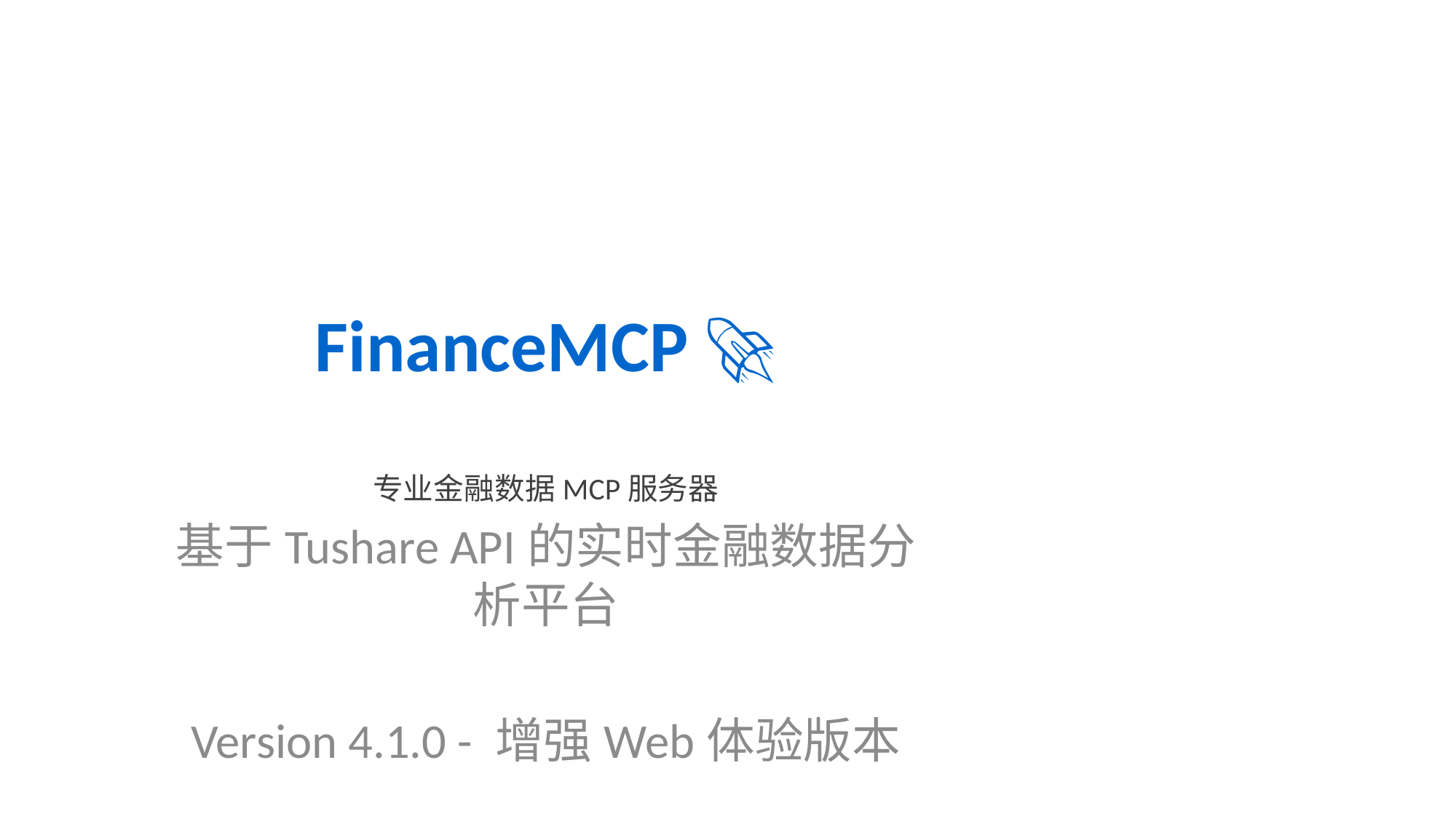

# FinanceMCP 🚀
专业金融数据MCP服务器
基于Tushare API的实时金融数据分析平台

Version 4.1.0 - 增强Web体验版本